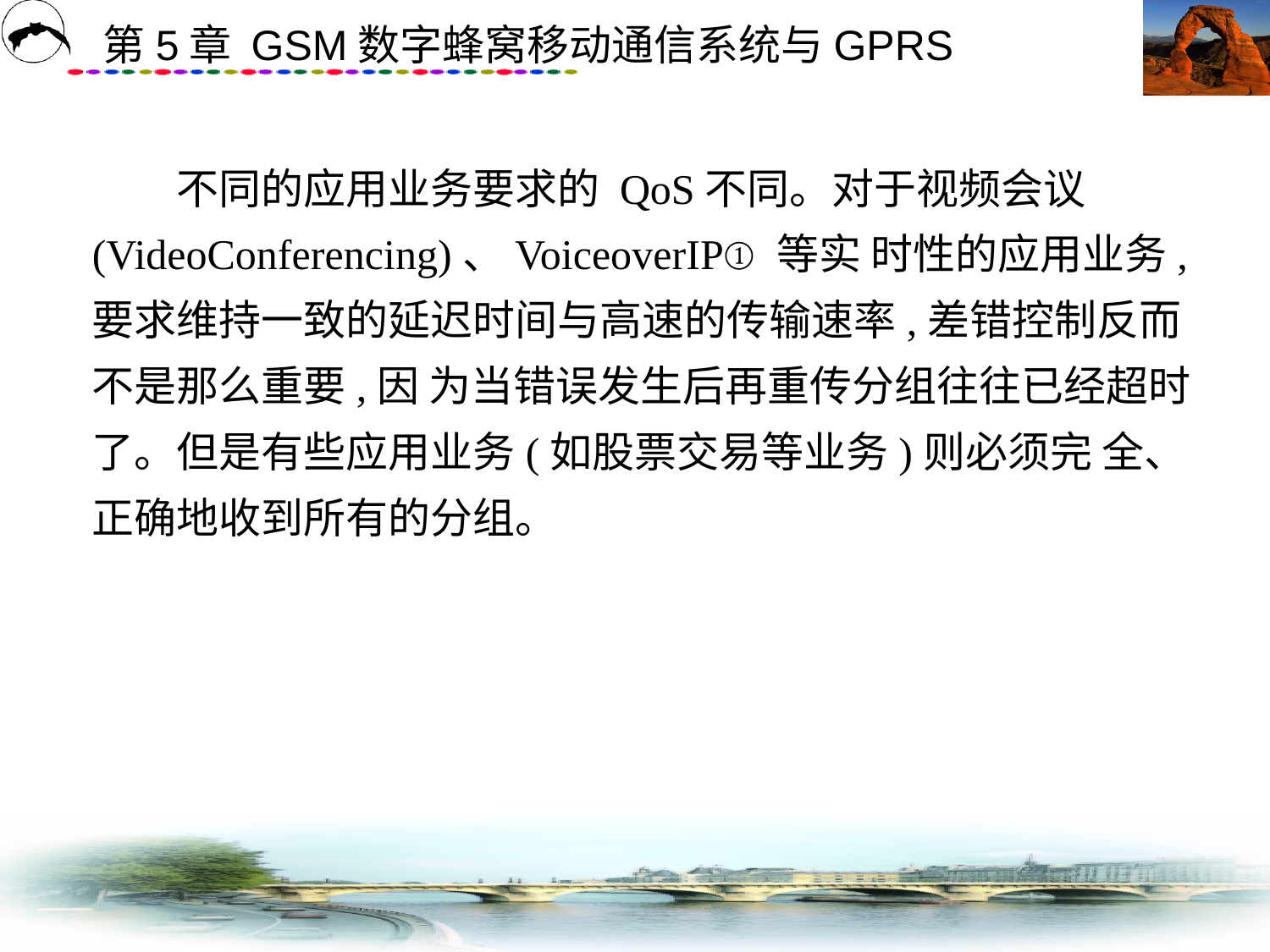

# 不同的应用业务要求的 QoS不同。对于视频会议(VideoConferencing)、VoiceoverIP① 等实 时性的应用业务,要求维持一致的延迟时间与高速的传输速率,差错控制反而不是那么重要,因 为当错误发生后再重传分组往往已经超时了。但是有些应用业务(如股票交易等业务)则必须完 全、正确地收到所有的分组。